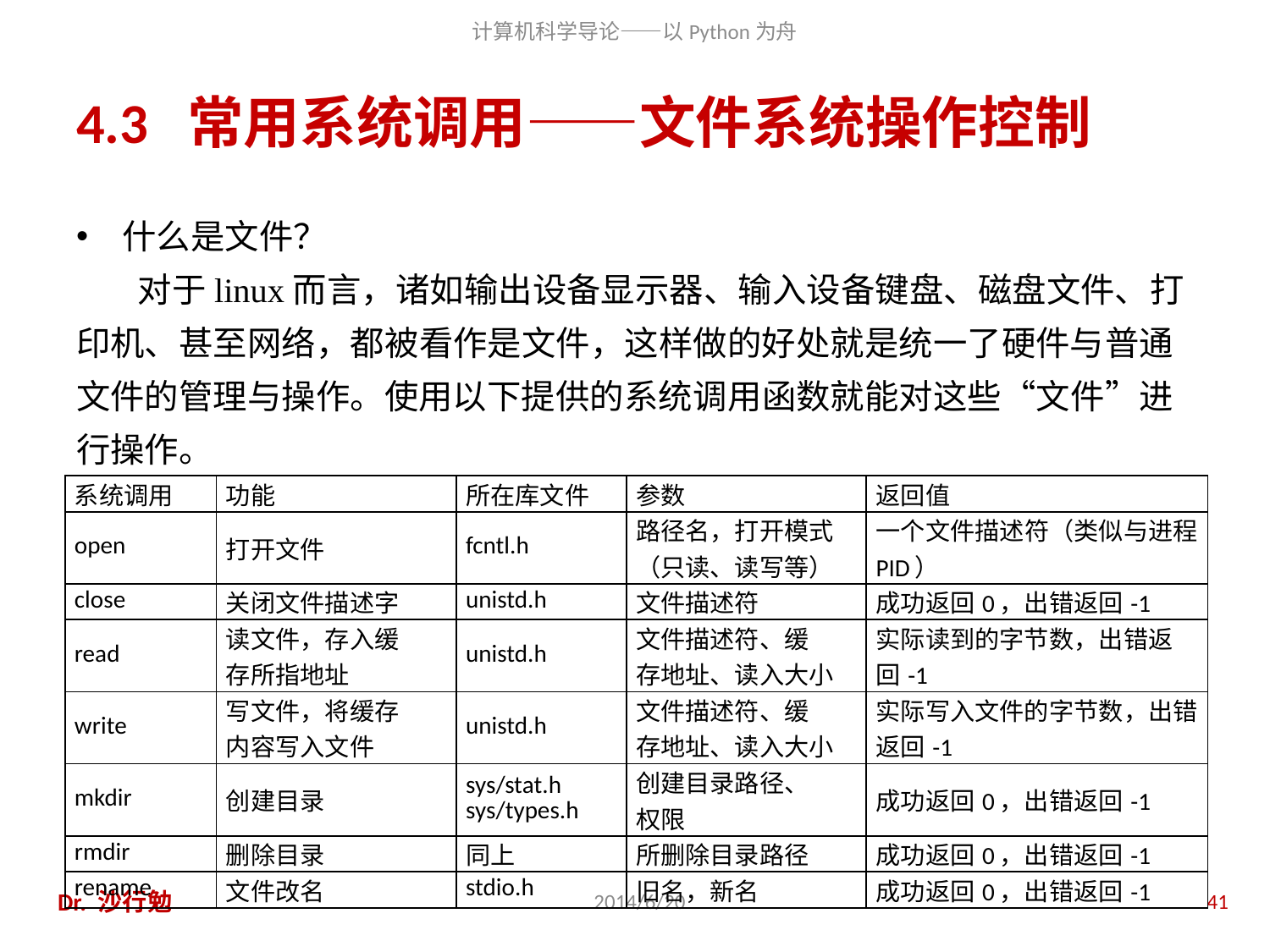

# 4.3  常用系统调用——文件系统操作控制
什么是文件？
对于linux而言，诸如输出设备显示器、输入设备键盘、磁盘文件、打印机、甚至网络，都被看作是文件，这样做的好处就是统一了硬件与普通文件的管理与操作。使用以下提供的系统调用函数就能对这些“文件”进行操作。

| 系统调用 | 功能 | 所在库文件 | 参数 | 返回值 |
| --- | --- | --- | --- | --- |
| open | 打开文件 | fcntl.h | 路径名，打开模式 （只读、读写等） | 一个文件描述符（类似与进程PID） |
| close | 关闭文件描述字 | unistd.h | 文件描述符 | 成功返回0，出错返回-1 |
| read | 读文件，存入缓 存所指地址 | unistd.h | 文件描述符、缓 存地址、读入大小 | 实际读到的字节数，出错返回-1 |
| write | 写文件，将缓存 内容写入文件 | unistd.h | 文件描述符、缓 存地址、读入大小 | 实际写入文件的字节数，出错返回-1 |
| mkdir | 创建目录 | sys/stat.h sys/types.h | 创建目录路径、 权限 | 成功返回0，出错返回-1 |
| rmdir | 删除目录 | 同上 | 所删除目录路径 | 成功返回0，出错返回-1 |
| rename | 文件改名 | stdio.h | 旧名，新名 | 成功返回0，出错返回-1 |
Dr. 沙行勉
2014/6/20
41